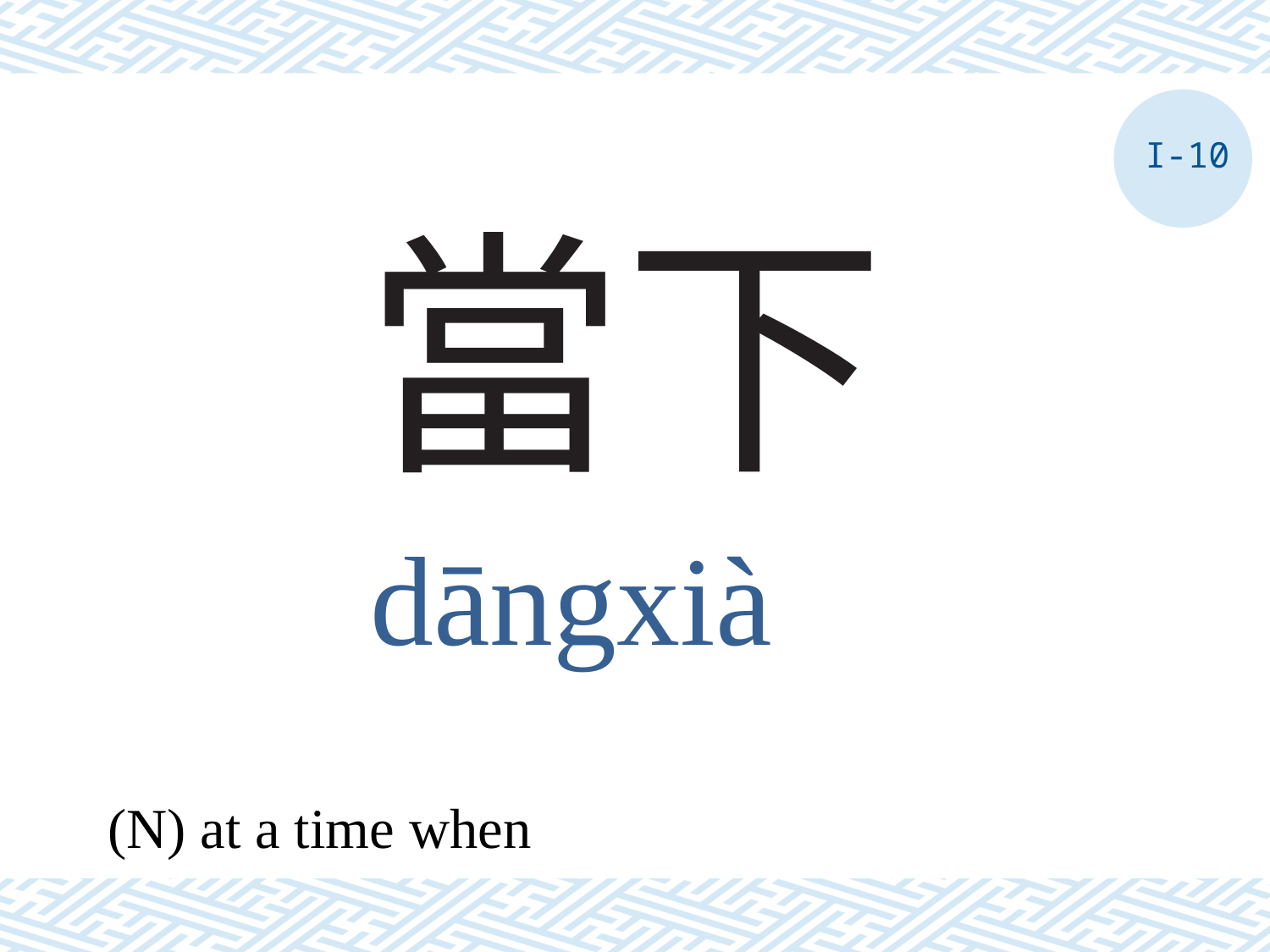

I-10

# 當下
dāngxià
(N) at a time when